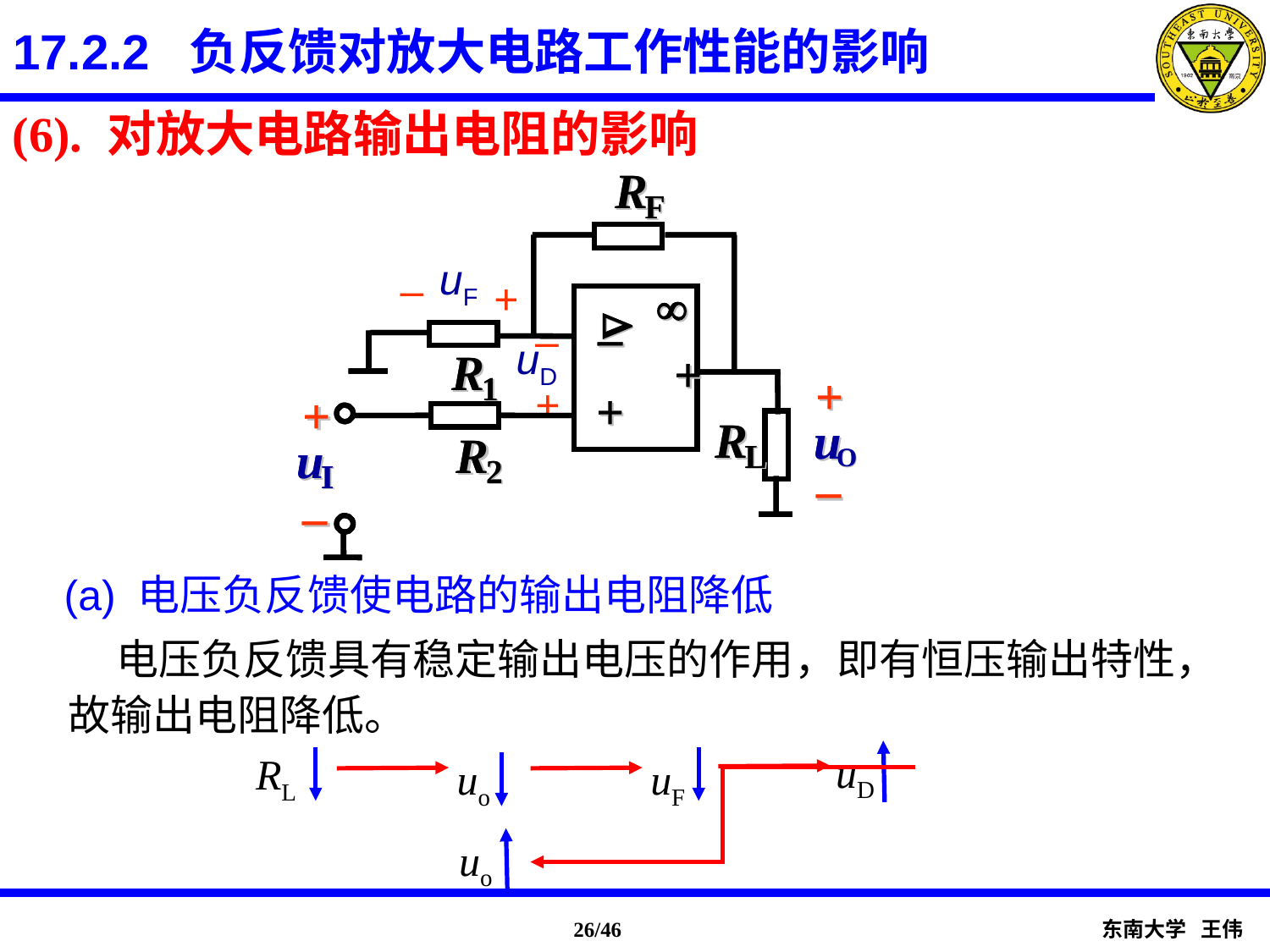

17.2.2  负反馈对放大电路工作性能的影响
(6). 对放大电路输出电阻的影响
R
R
R
R
F
F
F
F

uF
–
+
–
uD
+
∞
∞
∞
∞

Δ
Δ
Δ
Δ
–
–
–
–

R
R
R
R
+
+
+
+
+
+
+
+
1
1
1
1

+
+
+
+
+
+
+
+

R
R
u
u
R
R

u
u

R
R
R
R
u
u
u
u
L
L
L
L
O
O
O
O
2
2
2
2
I
I
I
I
–
–
–
–

–
–
–
–

(a) 电压负反馈使电路的输出电阻降低
    电压负反馈具有稳定输出电压的作用，即有恒压输出特性，故输出电阻降低。
uD

RL
uo
uF

uo